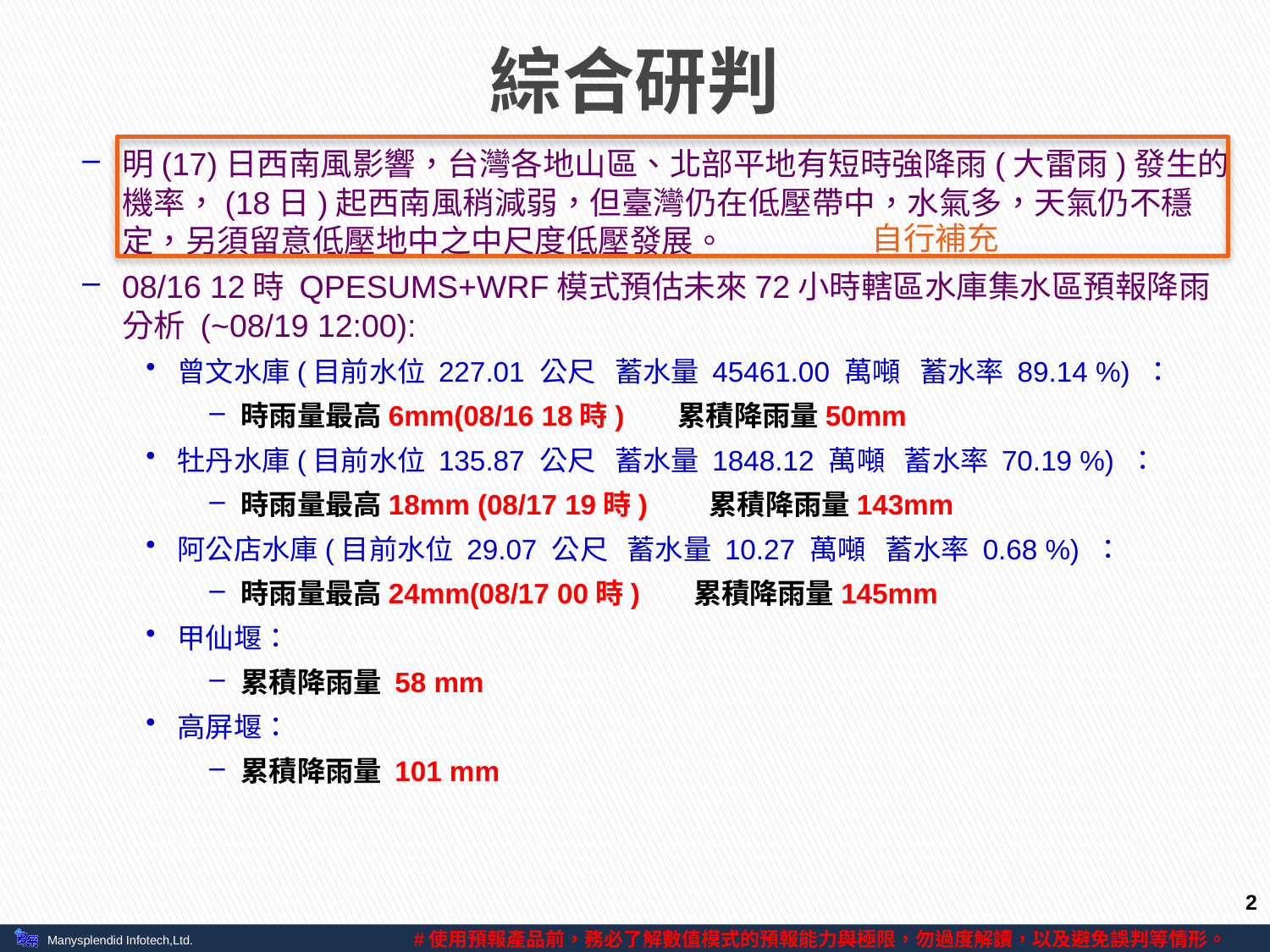

綜合研判
明(17)日西南風影響，台灣各地山區、北部平地有短時強降雨(大雷雨)發生的機率，(18日)起西南風稍減弱，但臺灣仍在低壓帶中，水氣多，天氣仍不穩定，另須留意低壓地中之中尺度低壓發展。
08/16 12時 QPESUMS+WRF模式預估未來72小時轄區水庫集水區預報降雨分析 (~08/19 12:00):
曾文水庫(目前水位 227.01 公尺   蓄水量 45461.00 萬噸   蓄水率 89.14 %) ：
時雨量最高6mm(08/16 18時)      累積降雨量50mm
牡丹水庫(目前水位 135.87 公尺   蓄水量 1848.12 萬噸   蓄水率 70.19 %) ：
時雨量最高18mm (08/17 19時)       累積降雨量143mm
阿公店水庫(目前水位 29.07 公尺   蓄水量 10.27 萬噸   蓄水率 0.68 %) ：
時雨量最高24mm(08/17 00時)      累積降雨量145mm
甲仙堰：
累積降雨量 58 mm
高屏堰：
累積降雨量 101 mm

自行補充
2
#使用預報產品前，務必了解數值模式的預報能力與極限，勿過度解讀，以及避免誤判等情形。